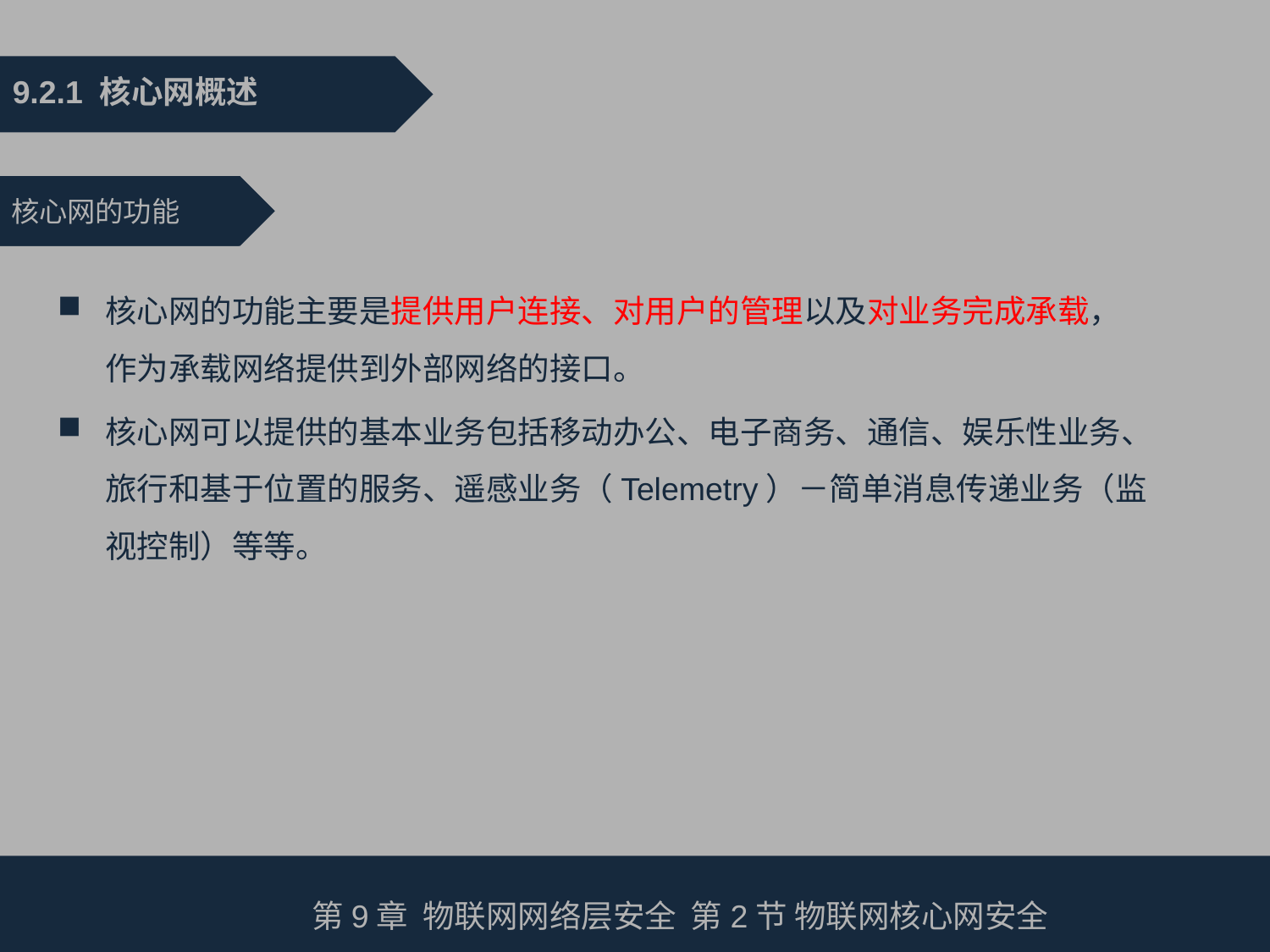

9.2.1 核心网概述
核心网的功能
核心网的功能主要是提供用户连接、对用户的管理以及对业务完成承载，作为承载网络提供到外部网络的接口。
核心网可以提供的基本业务包括移动办公、电子商务、通信、娱乐性业务、旅行和基于位置的服务、遥感业务（Telemetry）－简单消息传递业务（监视控制）等等。
第9章  物联网网络层安全  第2节 物联网核心网安全